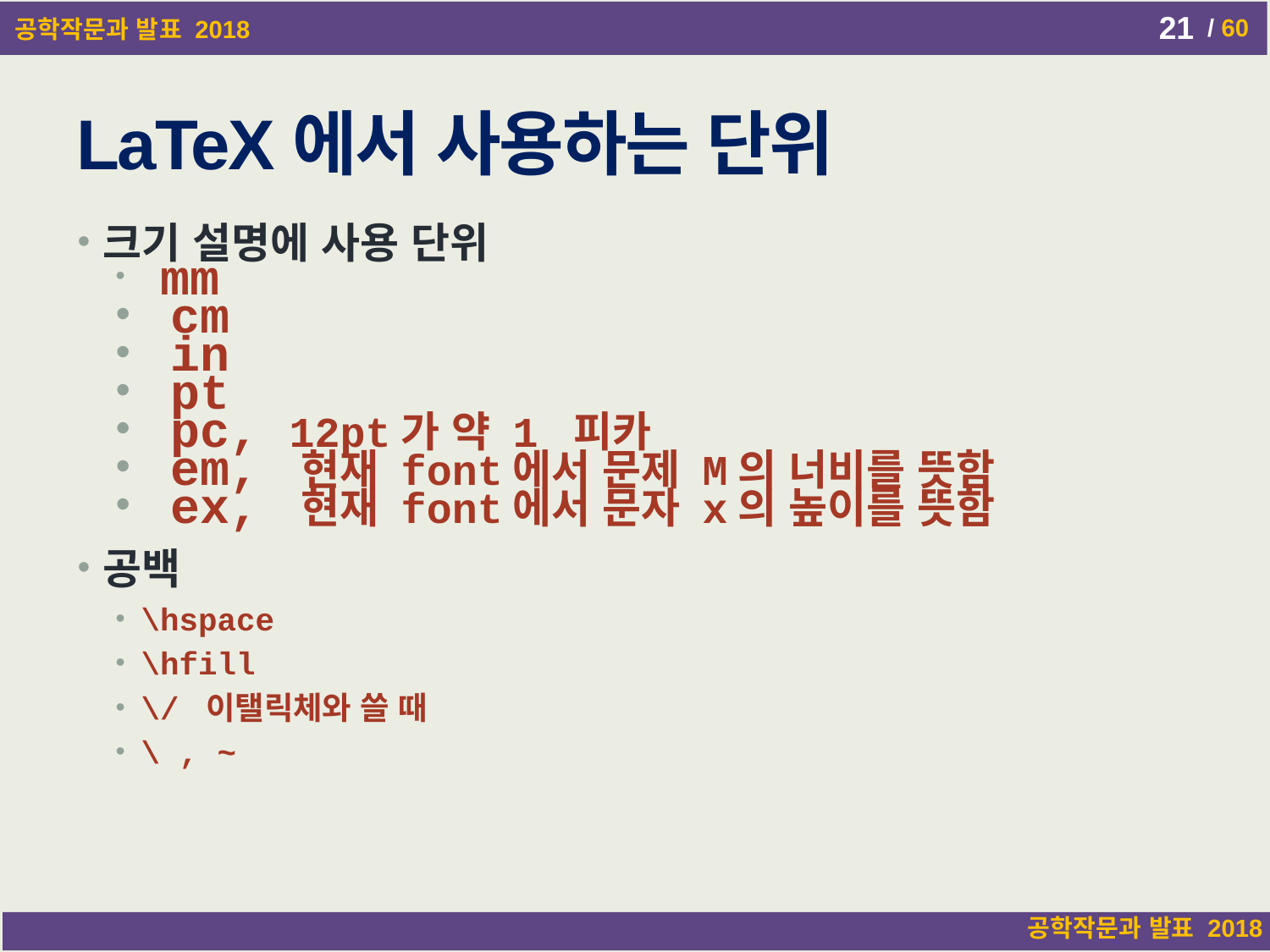

21
# LaTeX에서 사용하는 단위
크기 설명에 사용 단위
 mm
 cm
 in
 pt
 pc, 12pt가 약 1 피카
 em, 현재 font에서 문제 M의 너비를 뜻함
 ex, 현재 font에서 문자 x의 높이를 뜻함
공백
\hspace
\hfill
\/ 이탤릭체와 쓸 때
\ , ~